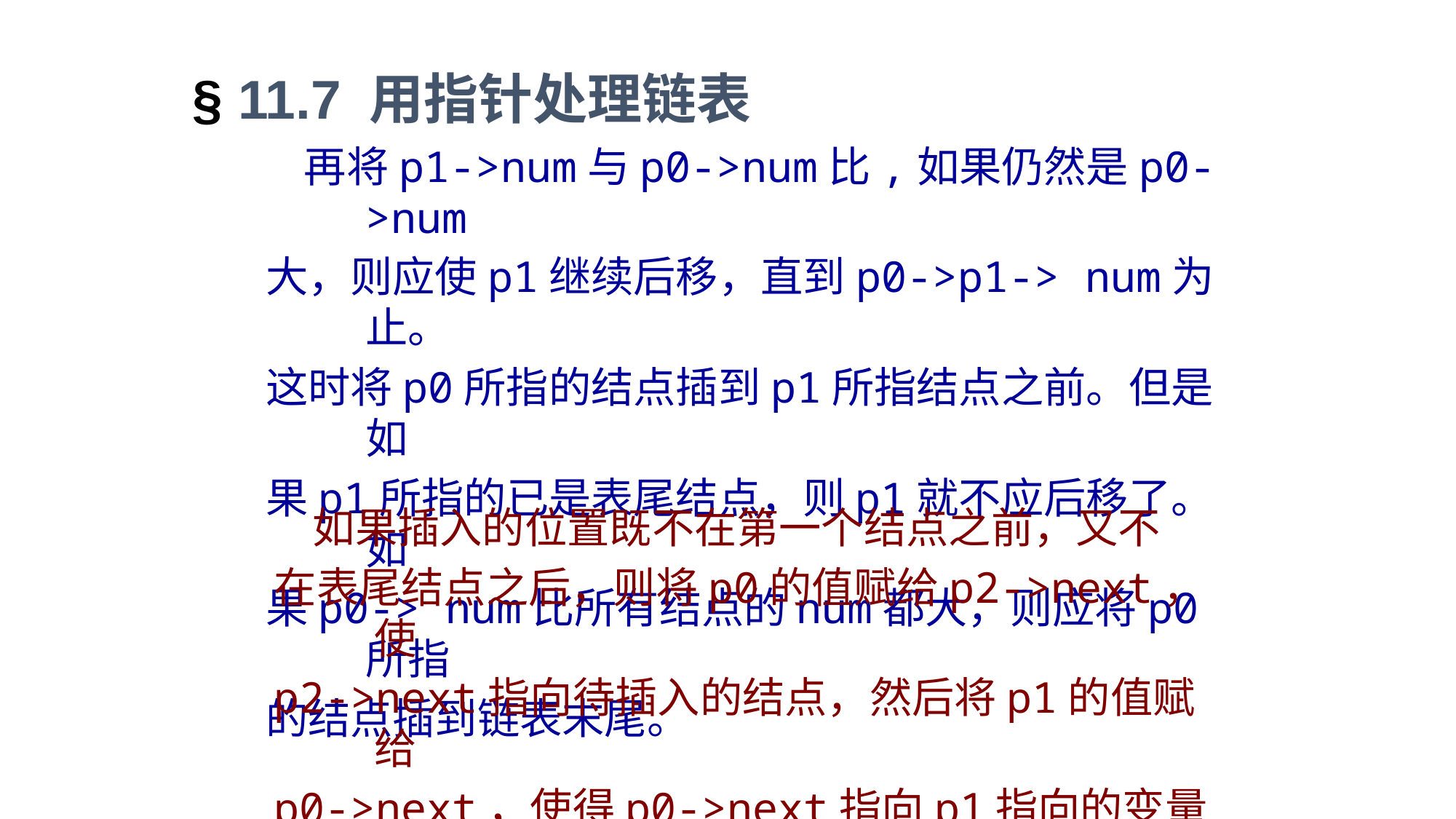

§ 11.7 用指针处理链表
   再将p1->num与p0->num比,如果仍然是p0->num
大，则应使p1继续后移，直到p0->p1-> num为止。
这时将p0所指的结点插到p1所指结点之前。但是如
果p1所指的已是表尾结点，则p1就不应后移了。如
果p0-> num比所有结点的num都大，则应将p0所指
的结点插到链表末尾。
   如果插入的位置既不在第一个结点之前，又不
在表尾结点之后，则将p0的值赋给p2->next，使
p2->next指向待插入的结点，然后将p1的值赋给
p0->next，使得p0->next指向p1指向的变量